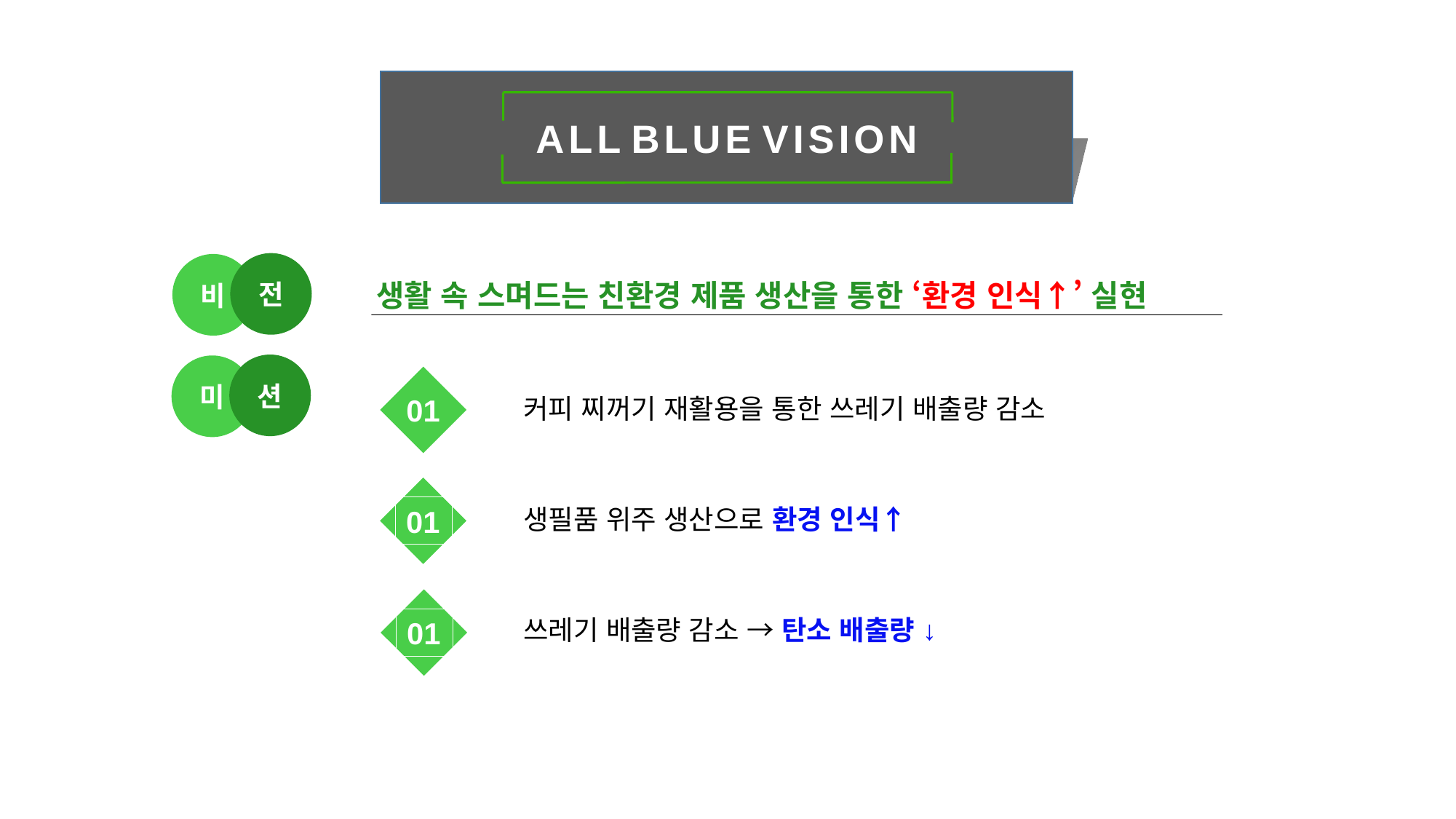

A L L B L U E V I S I O N

전
비
생활 속 스며드는 친환경 제품 생산을 통한 ‘환경 인식↑’ 실현
션
미

커피 찌꺼기 재활용을 통한 쓰레기 배출량 감소

생필품 위주 생산으로 환경 인식↑

쓰레기 배출량 감소 → 탄소 배출량 ↓
01

01

01